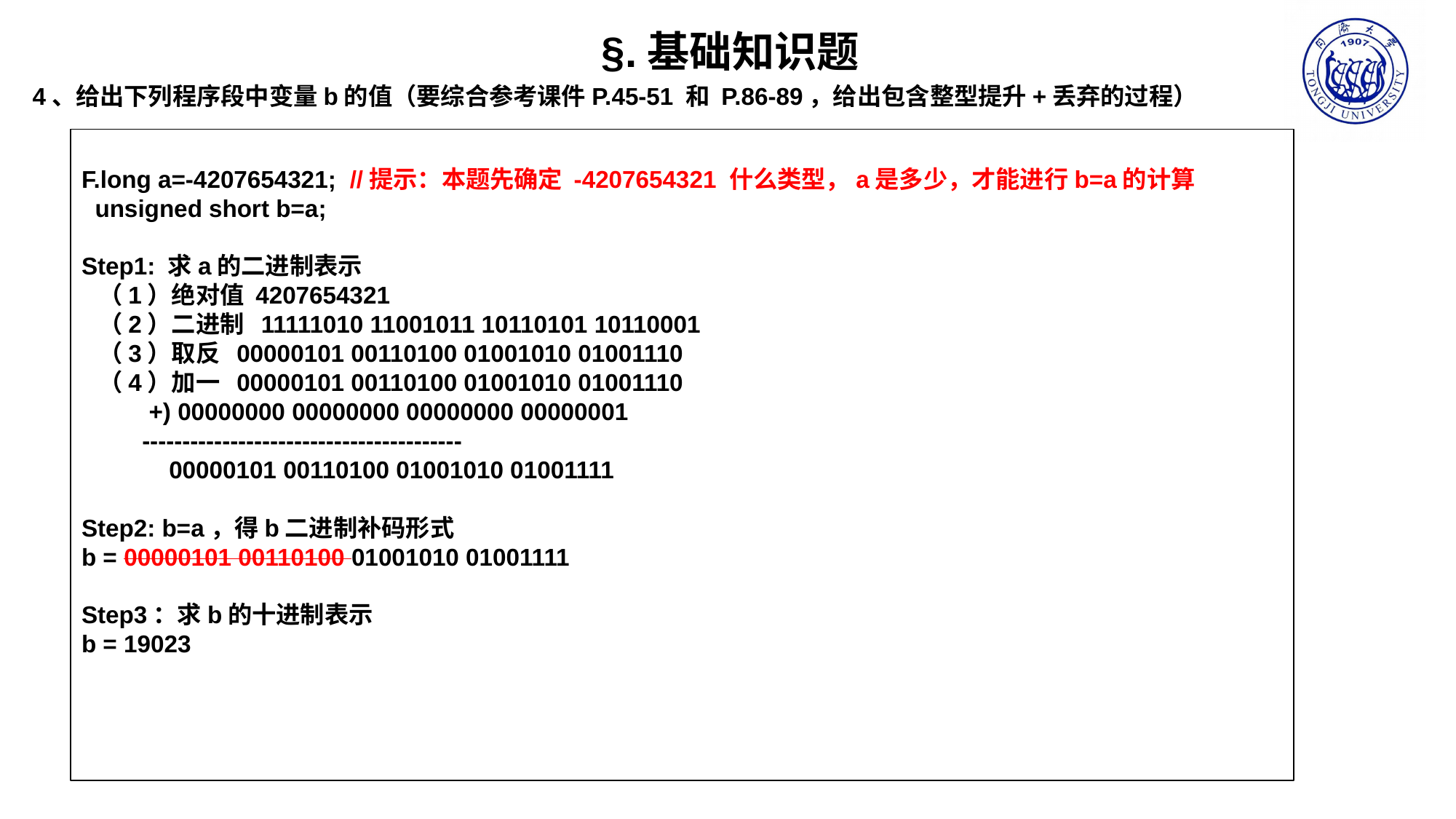

§.基础知识题
4、给出下列程序段中变量b的值（要综合参考课件P.45-51 和 P.86-89，给出包含整型提升+丢弃的过程）

F.long a=-4207654321;  //提示：本题先确定 -4207654321 什么类型，a是多少，才能进行b=a的计算
  unsigned short b=a;

Step1: 求a的二进制表示
  （1）绝对值 4207654321
  （2）二进制  11111010 11001011 10110101 10110001
  （3）取反  00000101 00110100 01001010 01001110
  （4）加一  00000101 00110100 01001010 01001110
          +) 00000000 00000000 00000000 00000001
         ----------------------------------------
             00000101 00110100 01001010 01001111

Step2: b=a，得b二进制补码形式
b = 00000101 00110100 01001010 01001111

Step3：求b的十进制表示
b = 19023